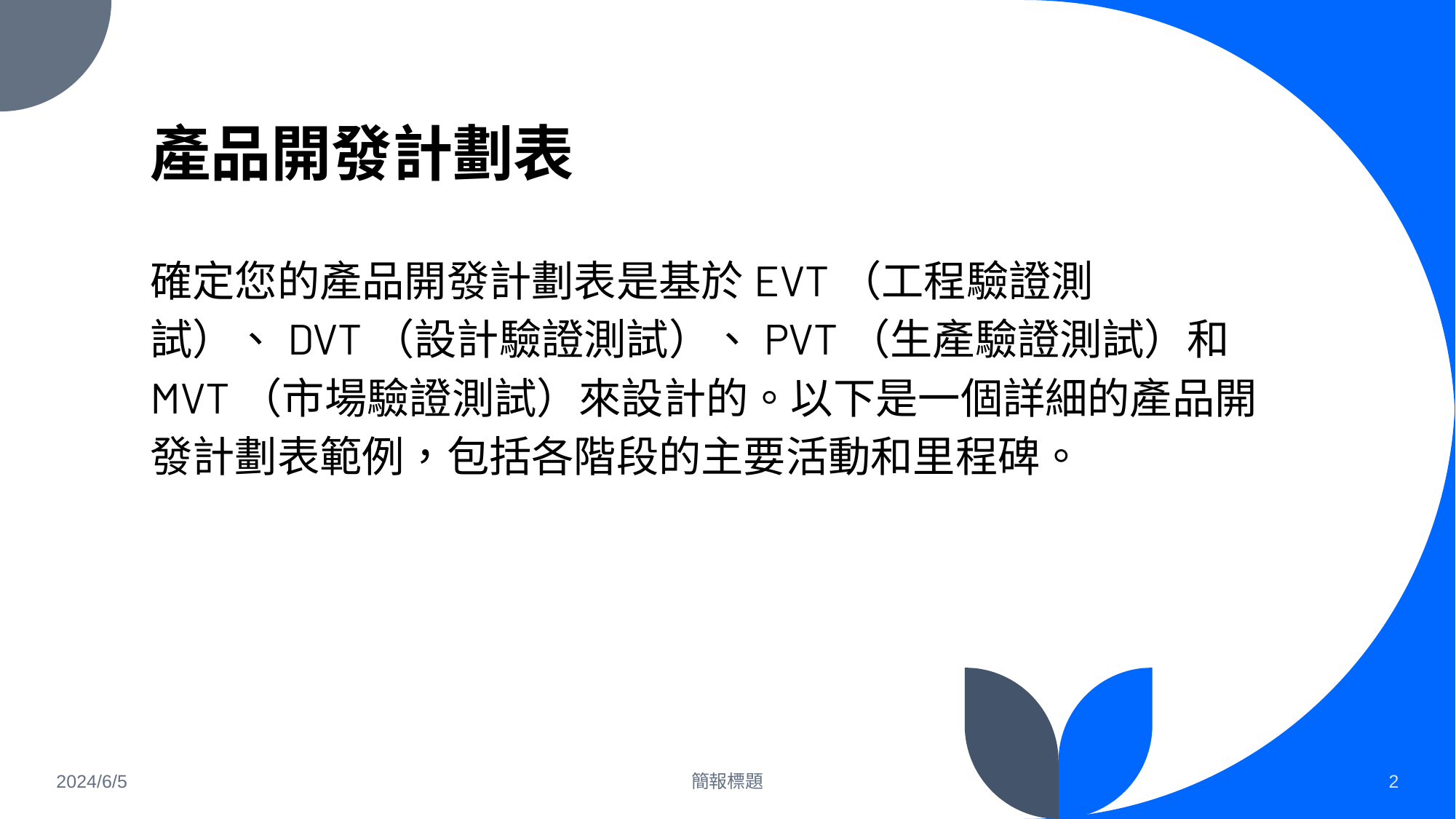

# 產品開發計劃表
確定您的產品開發計劃表是基於EVT（工程驗證測試）、DVT（設計驗證測試）、PVT（生產驗證測試）和MVT（市場驗證測試）來設計的。以下是一個詳細的產品開發計劃表範例，包括各階段的主要活動和里程碑。

2024/6/5
簡報標題
2